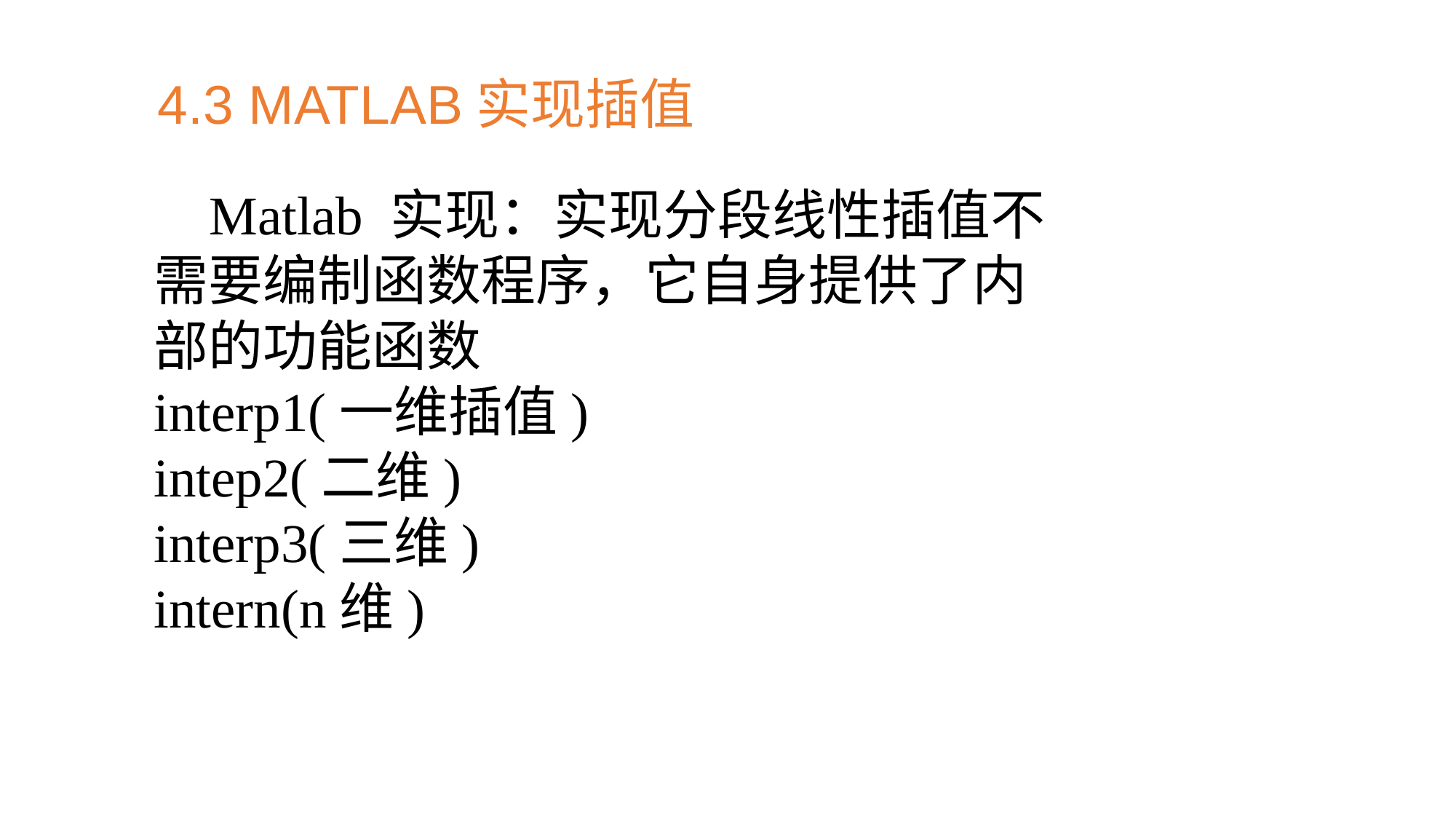

4.3 MATLAB实现插值
        Matlab 实现：实现分段线性插值不需要编制函数程序，它自身提供了内部的功能函数
interp1(一维插值)
intep2(二维)
interp3(三维)
intern(n维)